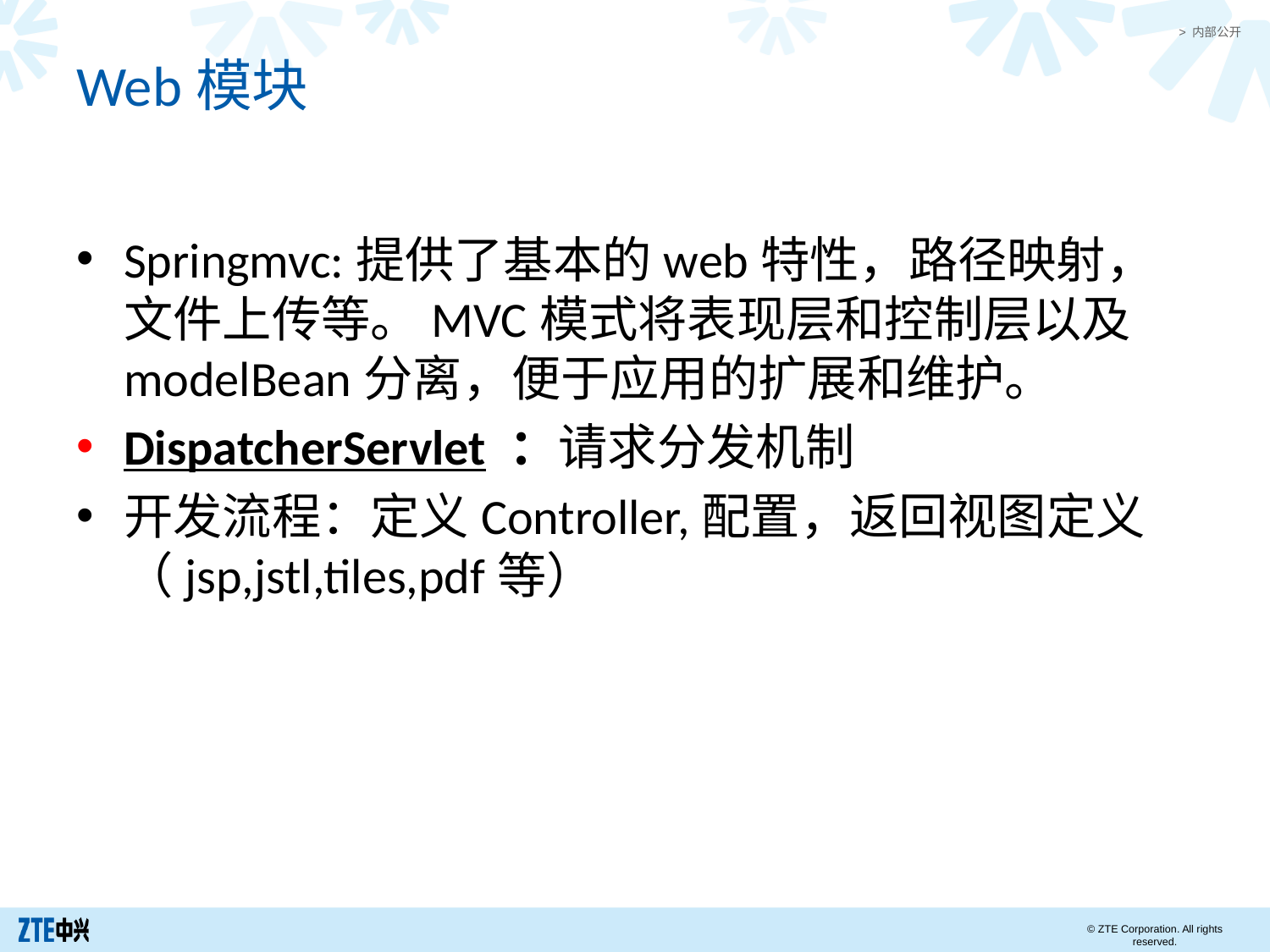

# Web模块
Springmvc:提供了基本的web特性，路径映射，文件上传等。MVC模式将表现层和控制层以及modelBean分离，便于应用的扩展和维护。
DispatcherServlet ：请求分发机制
开发流程：定义Controller,配置，返回视图定义（jsp,jstl,tiles,pdf等）